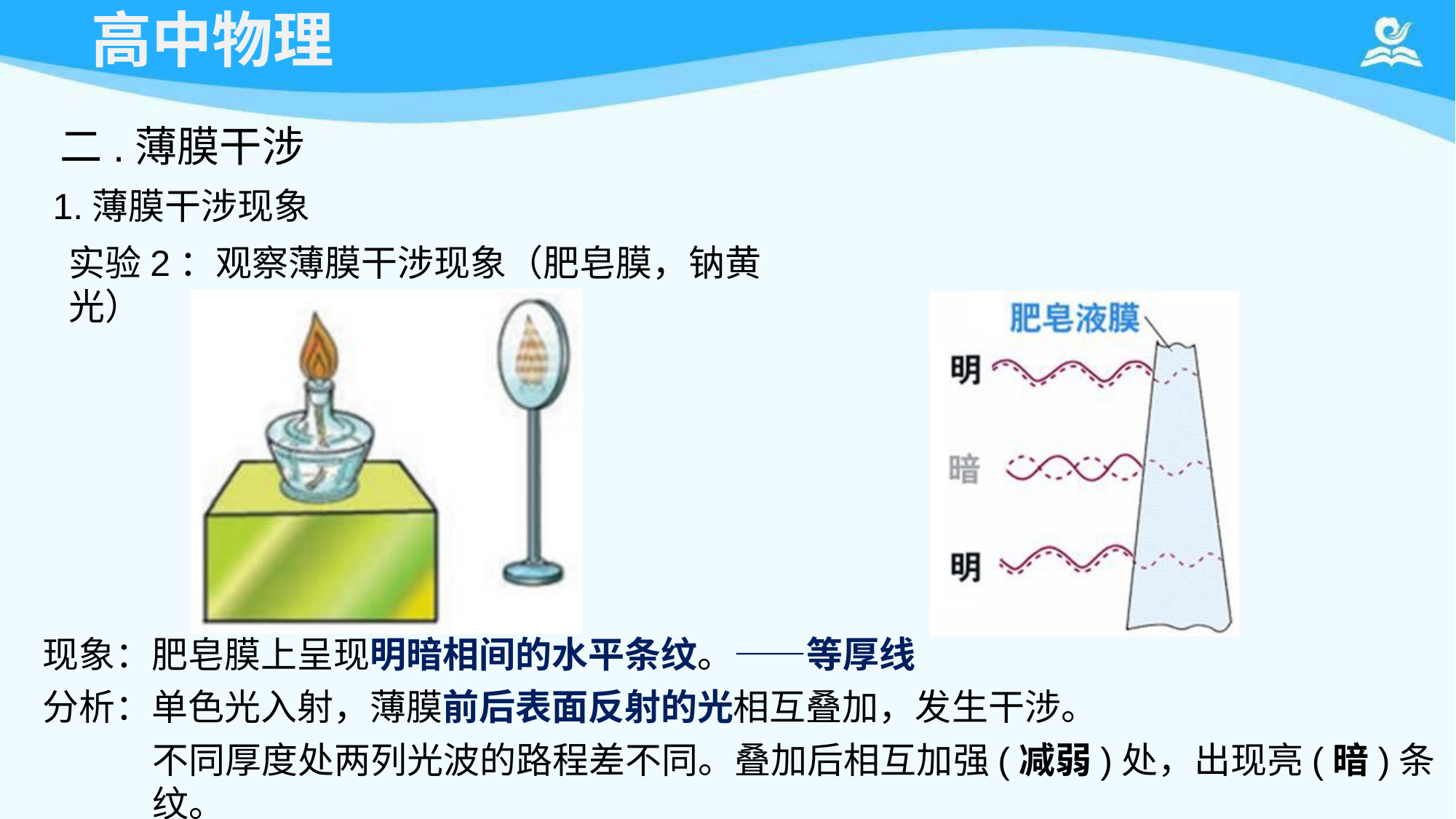

# 高中物理
二.薄膜干涉
1.薄膜干涉现象
实验2：观察薄膜干涉现象（肥皂膜，钠黄光）

现象：肥皂膜上呈现明暗相间的水平条纹。——等厚线
分析：单色光入射，薄膜前后表面反射的光相互叠加，发生干涉。
不同厚度处两列光波的路程差不同。叠加后相互加强(减弱)处，出现亮(暗)条纹。